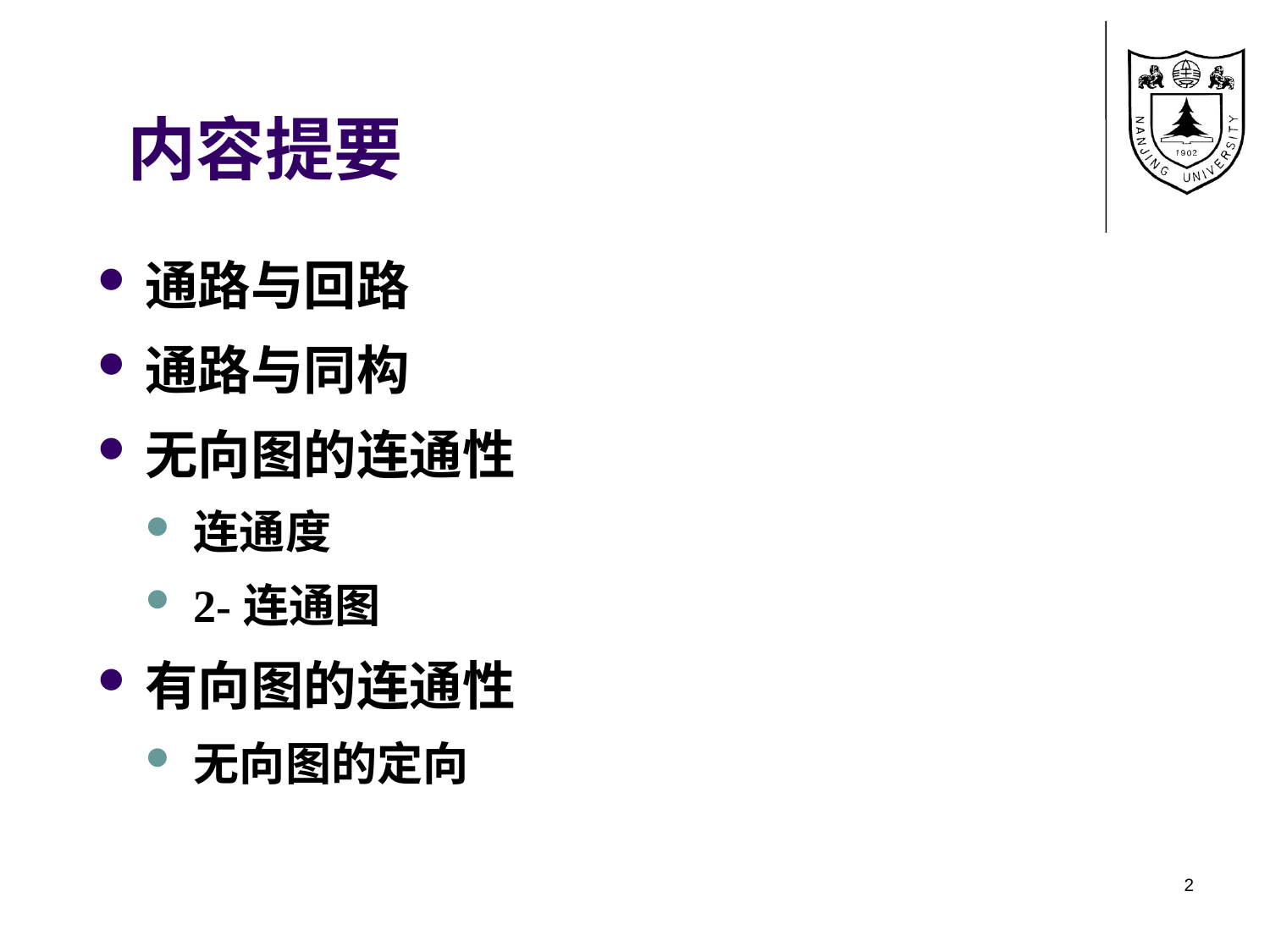

# 内容提要
通路与回路
通路与同构
无向图的连通性
连通度
2-连通图
有向图的连通性
无向图的定向
2